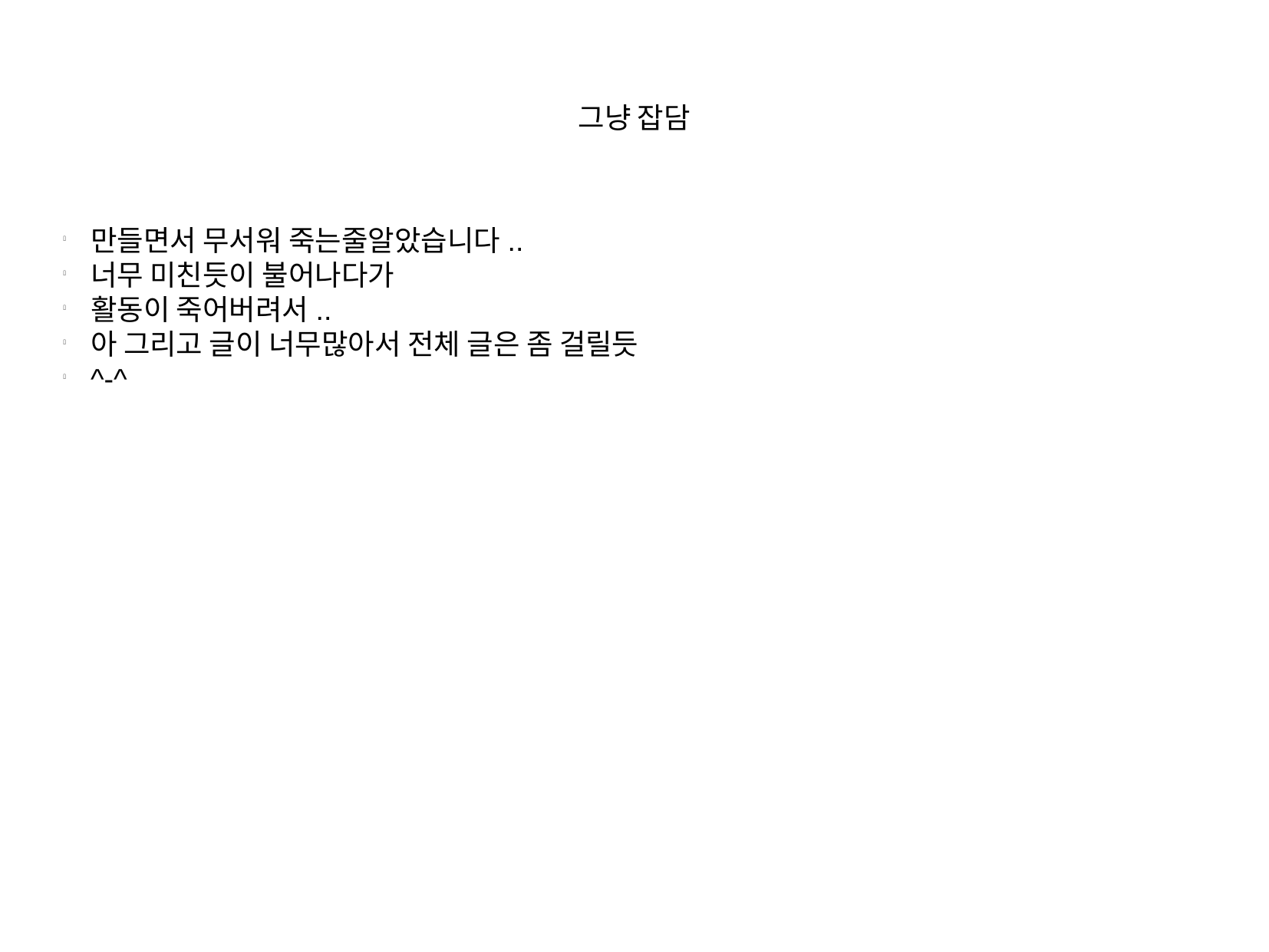

그냥 잡담
만들면서 무서워 죽는줄알았습니다..
너무 미친듯이 불어나다가
활동이 죽어버려서..
아 그리고 글이 너무많아서 전체 글은 좀 걸릴듯
^-^